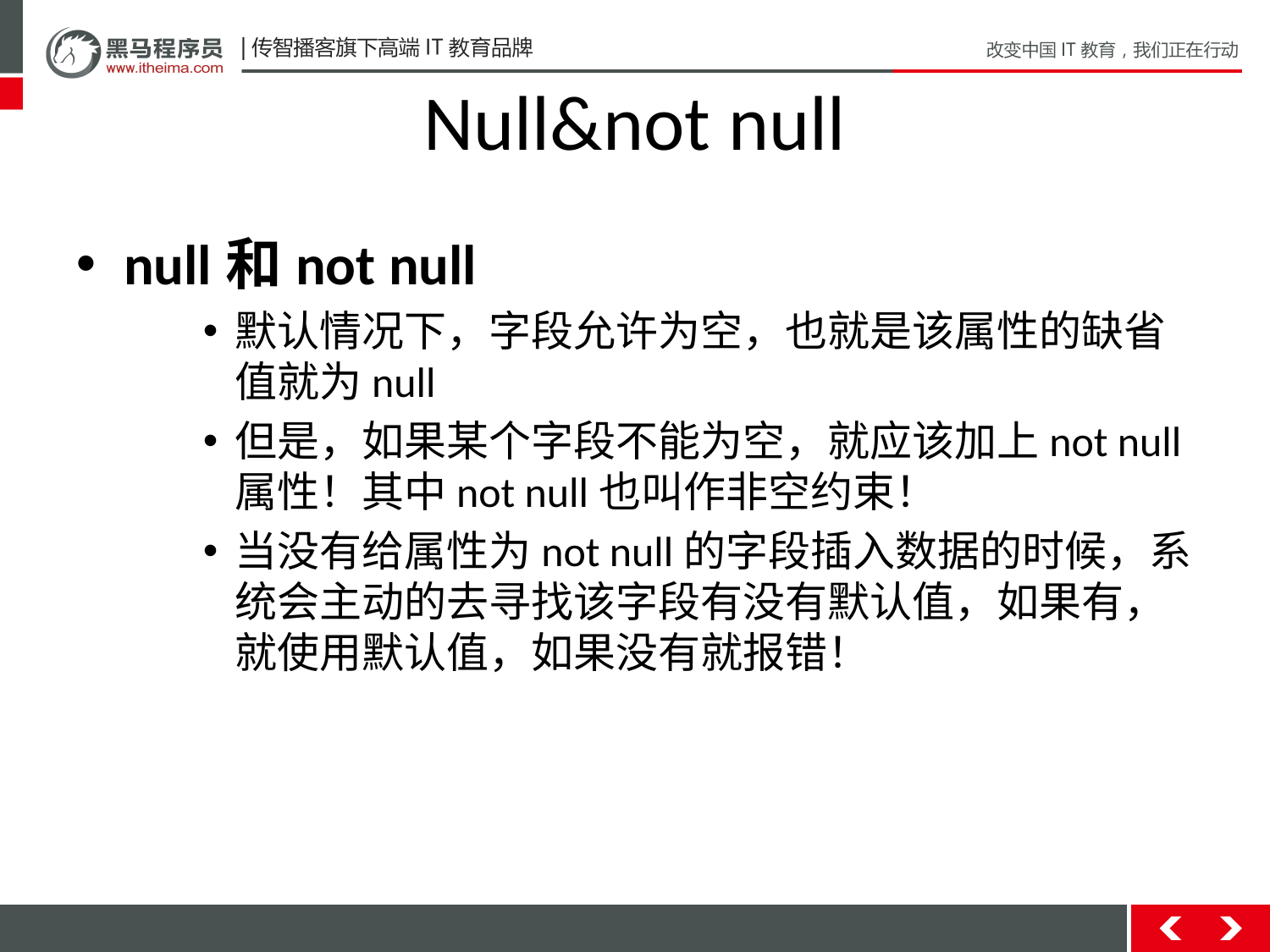

# Null&not null
null和not null
默认情况下，字段允许为空，也就是该属性的缺省值就为null
但是，如果某个字段不能为空，就应该加上not null属性！其中not null也叫作非空约束！
当没有给属性为not null的字段插入数据的时候，系统会主动的去寻找该字段有没有默认值，如果有，就使用默认值，如果没有就报错！